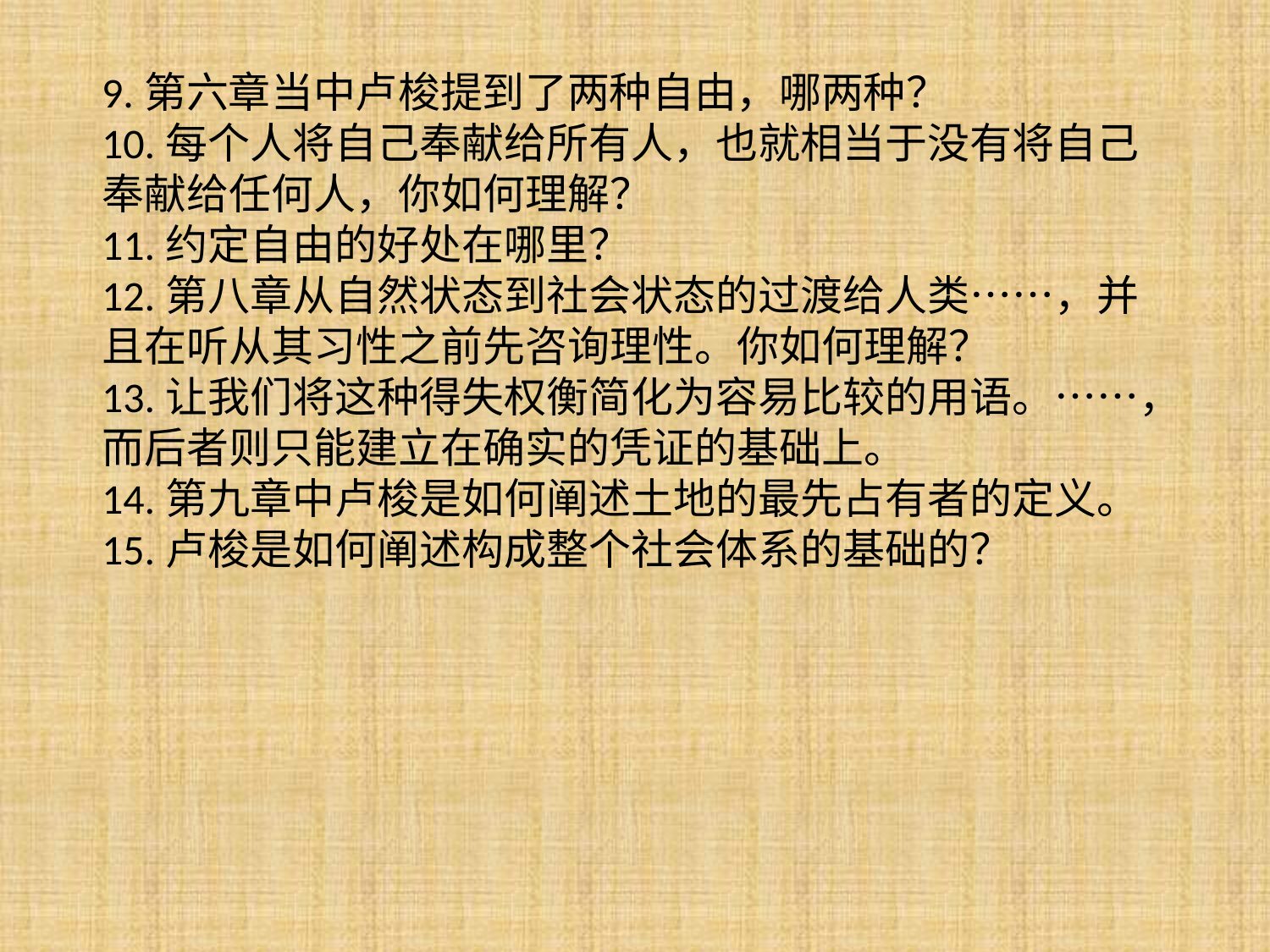

9.第六章当中卢梭提到了两种自由，哪两种？
10.每个人将自己奉献给所有人，也就相当于没有将自己奉献给任何人，你如何理解？
11.约定自由的好处在哪里？
12.第八章从自然状态到社会状态的过渡给人类……，并且在听从其习性之前先咨询理性。你如何理解？
13.让我们将这种得失权衡简化为容易比较的用语。……，而后者则只能建立在确实的凭证的基础上。
14.第九章中卢梭是如何阐述土地的最先占有者的定义。
15.卢梭是如何阐述构成整个社会体系的基础的？